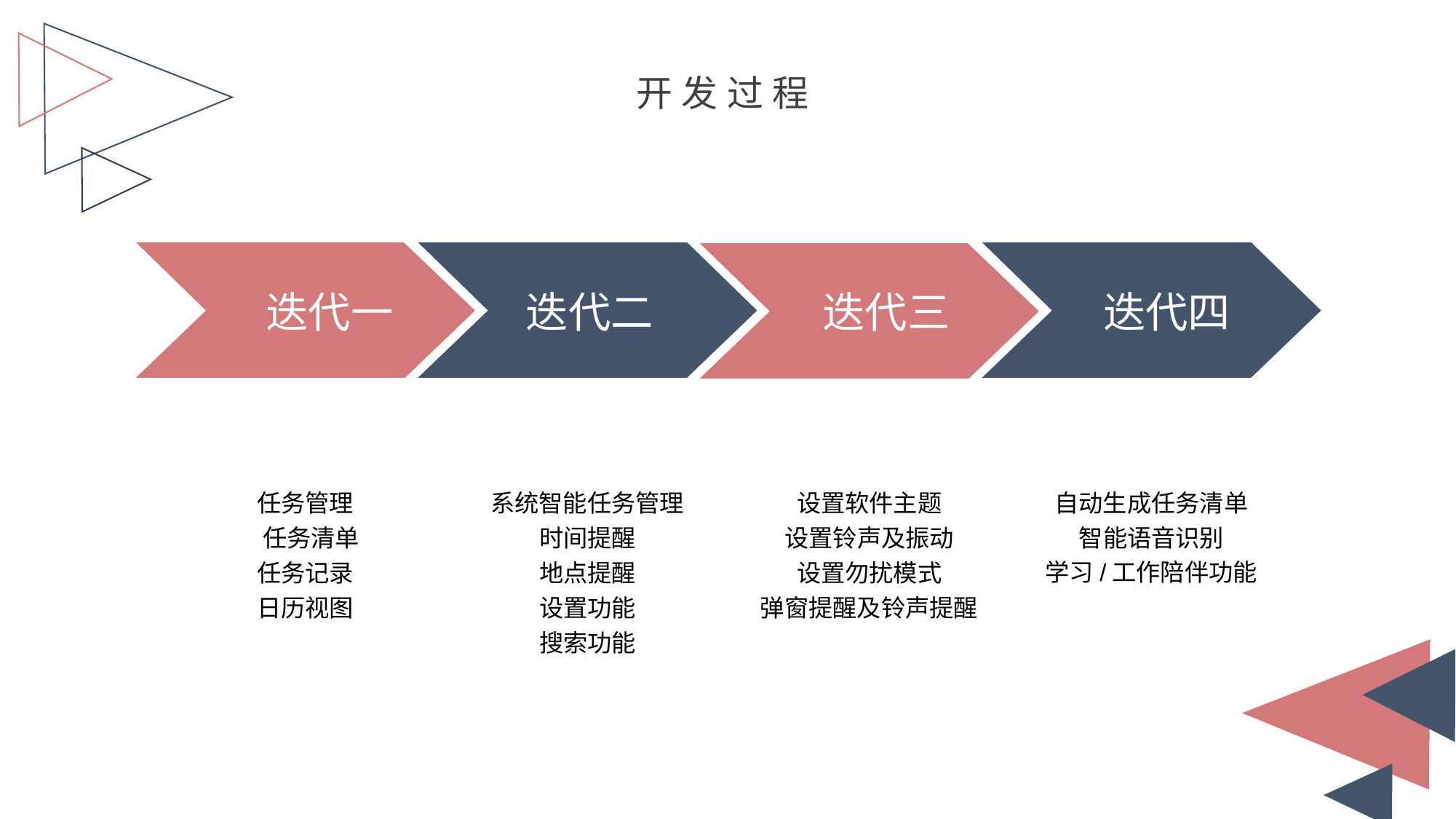

开发过程

迭代一
迭代二
迭代三
迭代四
自动生成任务清单
智能语音识别
学习/工作陪伴功能
系统智能任务管理
时间提醒
地点提醒
设置功能
搜索功能
任务管理
 任务清单
任务记录
日历视图
设置软件主题
设置铃声及振动
设置勿扰模式
弹窗提醒及铃声提醒